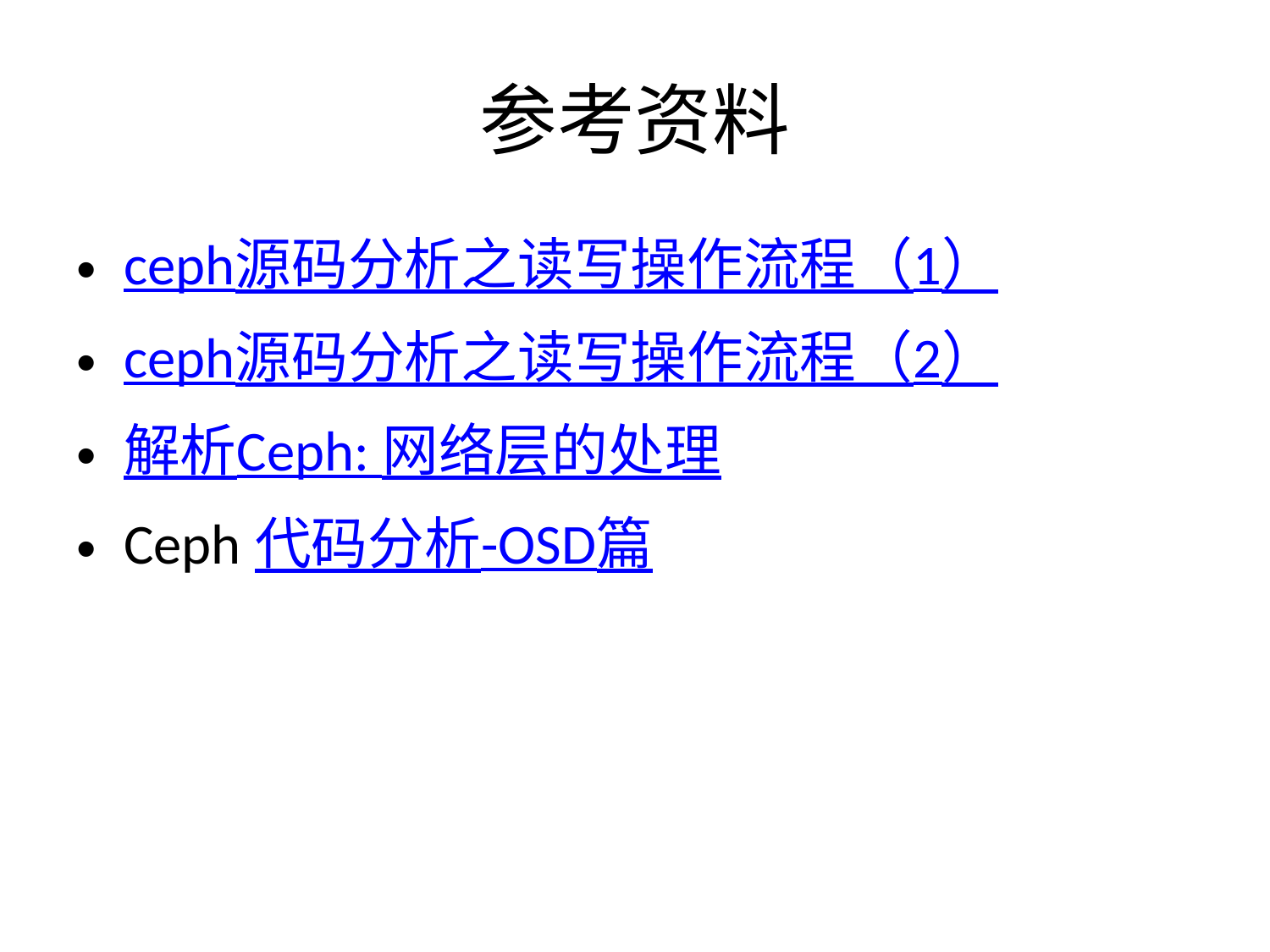

# 参考资料
ceph源码分析之读写操作流程（1）
ceph源码分析之读写操作流程（2）
解析Ceph: 网络层的处理
Ceph代码分析-OSD篇